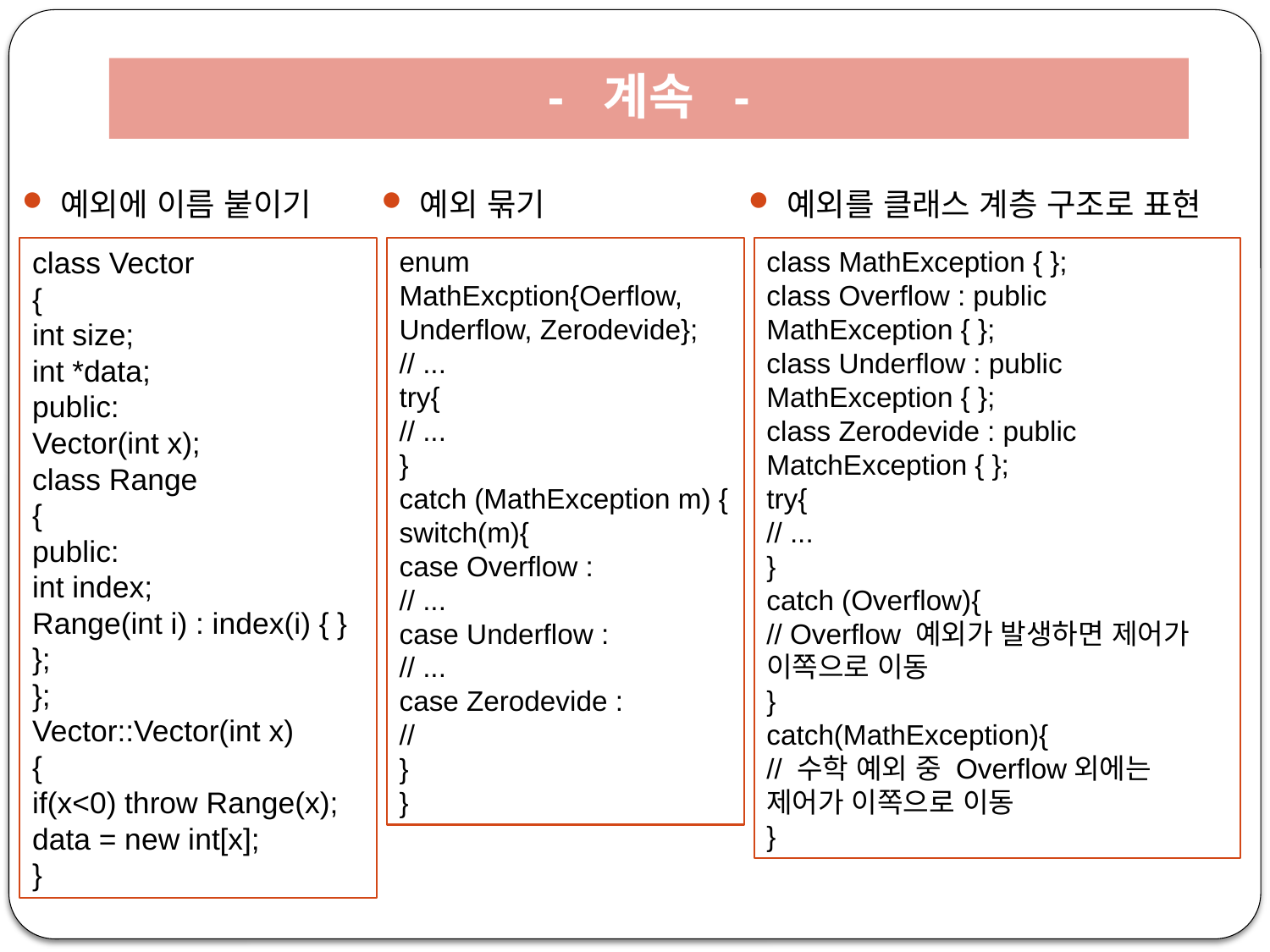

# -  계속  -
예외에 이름 붙이기

예외 묶기

예외를 클래스 계층 구조로 표현

class Vector
{
int size;
int *data;
public:
Vector(int x);
class Range
{
public:
int index;
Range(int i) : index(i) { }
};
};
Vector::Vector(int x)
{
if(x<0) throw Range(x);
data = new int[x];
}
enum MathExcption{Oerflow, Underflow, Zerodevide};
// ...
try{
// ...
}
catch (MathException m) {
switch(m){
case Overflow :
// ...
case Underflow :
// ...
case Zerodevide :
//
}
}
class MathException { };
class Overflow : public MathException { };
class Underflow : public MathException { };
class Zerodevide : public MatchException { };
try{
// ...
}
catch (Overflow){
// Overflow 예외가 발생하면 제어가 이쪽으로 이동
}
catch(MathException){
// 수학 예외 중 Overflow외에는 제어가 이쪽으로 이동
}